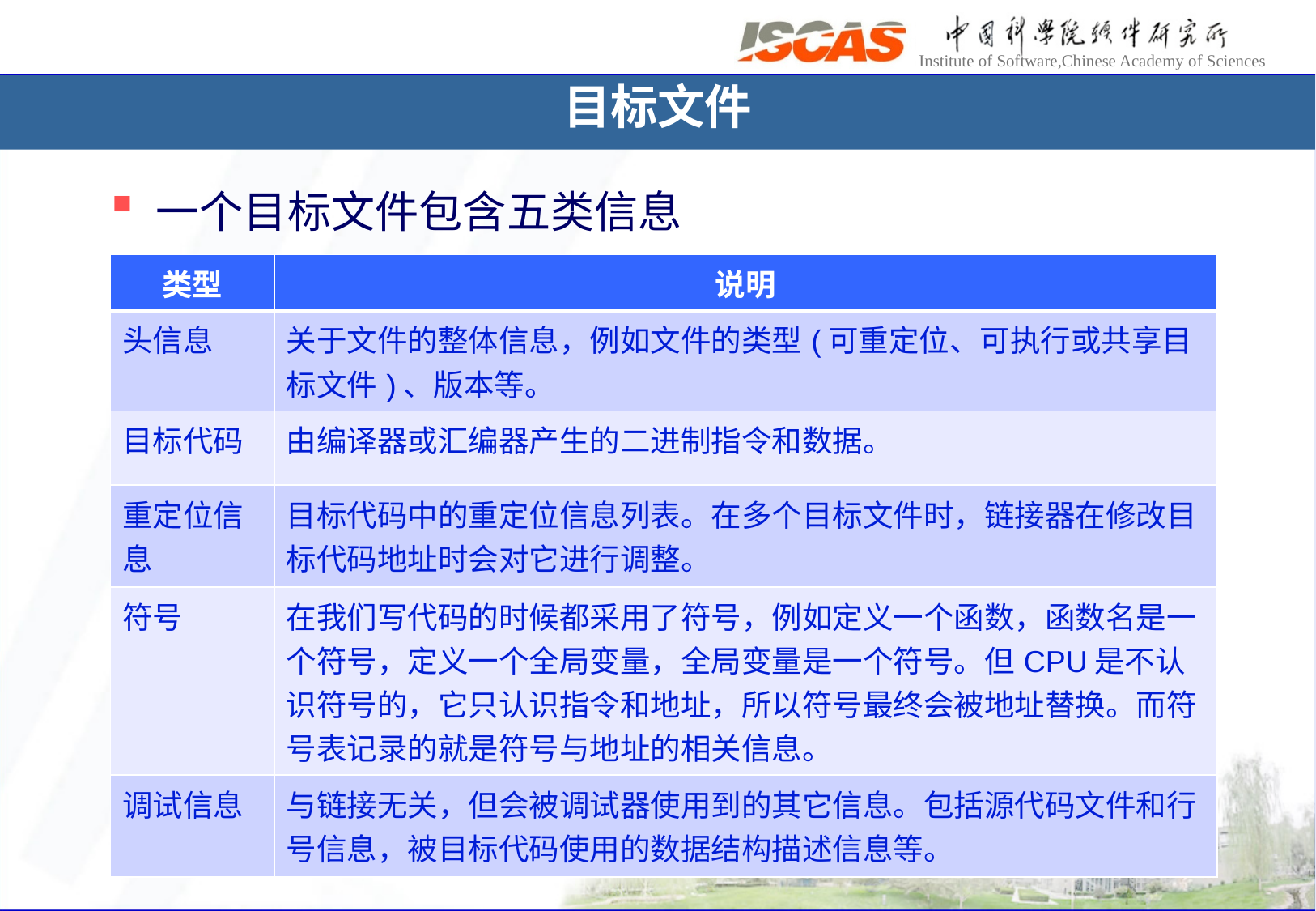

目标文件
一个目标文件包含五类信息
| 类型 | 说明 |
| --- | --- |
| 头信息 | 关于文件的整体信息，例如文件的类型(可重定位、可执行或共享目标文件)、版本等。 |
| 目标代码 | 由编译器或汇编器产生的二进制指令和数据。 |
| 重定位信息 | 目标代码中的重定位信息列表。在多个目标文件时，链接器在修改目标代码地址时会对它进行调整。 |
| 符号 | 在我们写代码的时候都采用了符号，例如定义一个函数，函数名是一个符号，定义一个全局变量，全局变量是一个符号。但CPU是不认识符号的，它只认识指令和地址，所以符号最终会被地址替换。而符号表记录的就是符号与地址的相关信息。 |
| 调试信息 | 与链接无关，但会被调试器使用到的其它信息。包括源代码文件和行号信息，被目标代码使用的数据结构描述信息等。 |